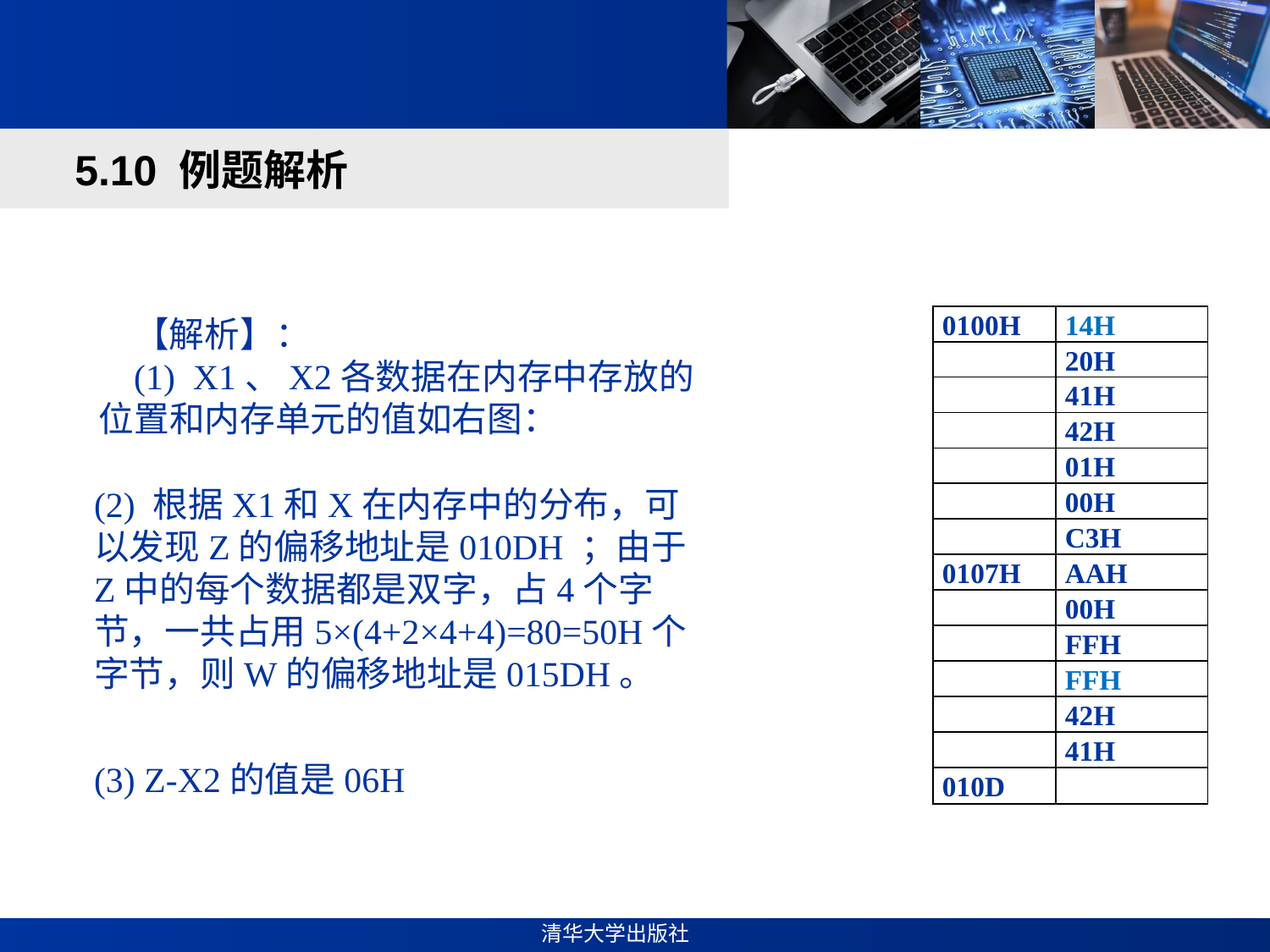

#
5.10 例题解析

【解析】：
(1)  X1、X2各数据在内存中存放的位置和内存单元的值如右图：
| 0100H | 14H |
| --- | --- |
|  | 20H |
|  | 41H |
|  | 42H |
|  | 01H |
|  | 00H |
|  | C3H |
| 0107H | AAH |
|  | 00H |
|  | FFH |
|  | FFH |
|  | 42H |
|  | 41H |
| 010D |  |
(2) 根据X1和X在内存中的分布，可以发现Z的偏移地址是010DH ；由于Z中的每个数据都是双字，占4个字节，一共占用5×(4+2×4+4)=80=50H个字节，则W的偏移地址是015DH。

(3) Z-X2的值是06H